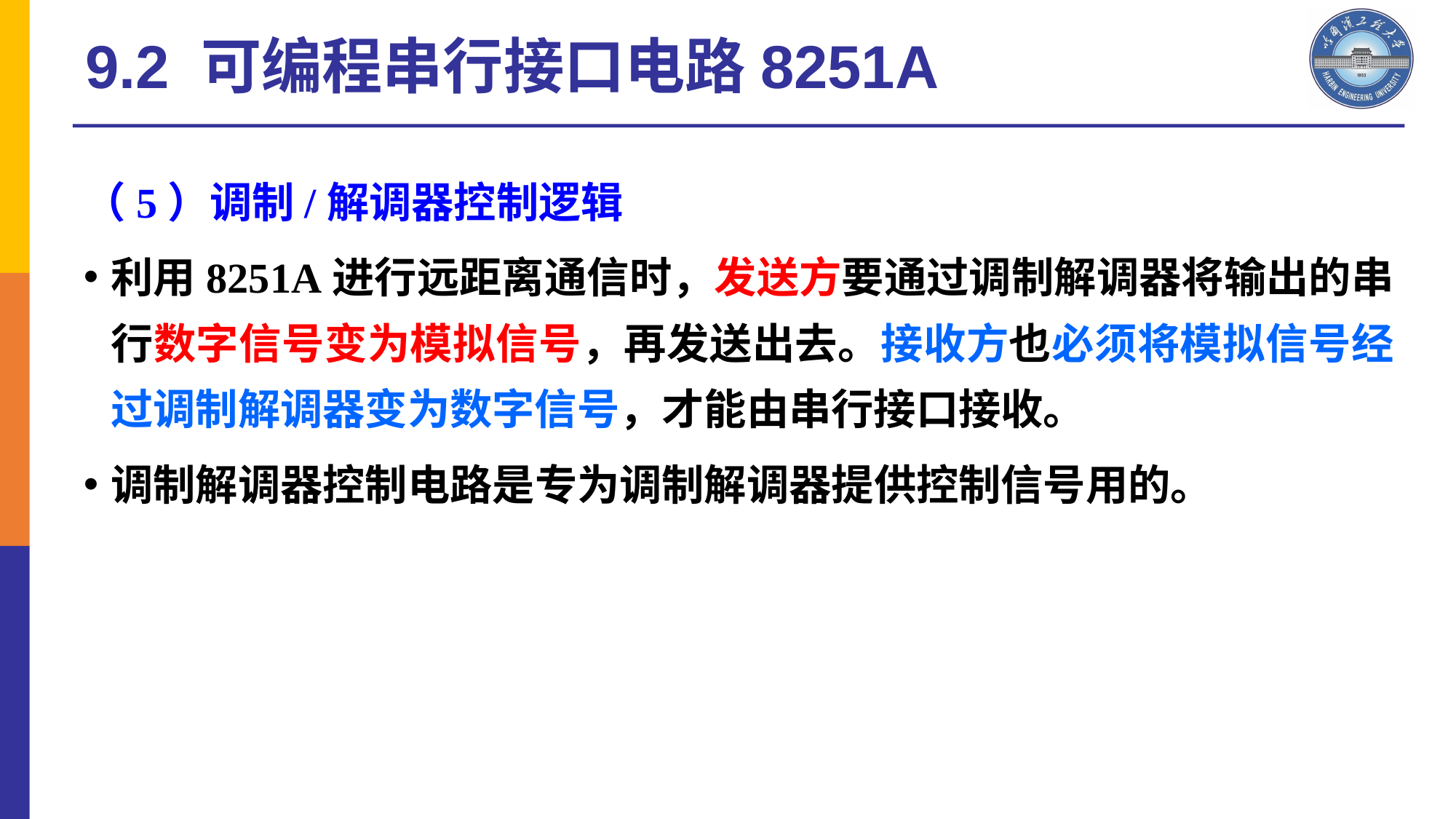

9.2 可编程串行接口电路8251A
（5）调制/解调器控制逻辑
利用8251A进行远距离通信时，发送方要通过调制解调器将输出的串行数字信号变为模拟信号，再发送出去。接收方也必须将模拟信号经过调制解调器变为数字信号，才能由串行接口接收。
调制解调器控制电路是专为调制解调器提供控制信号用的。